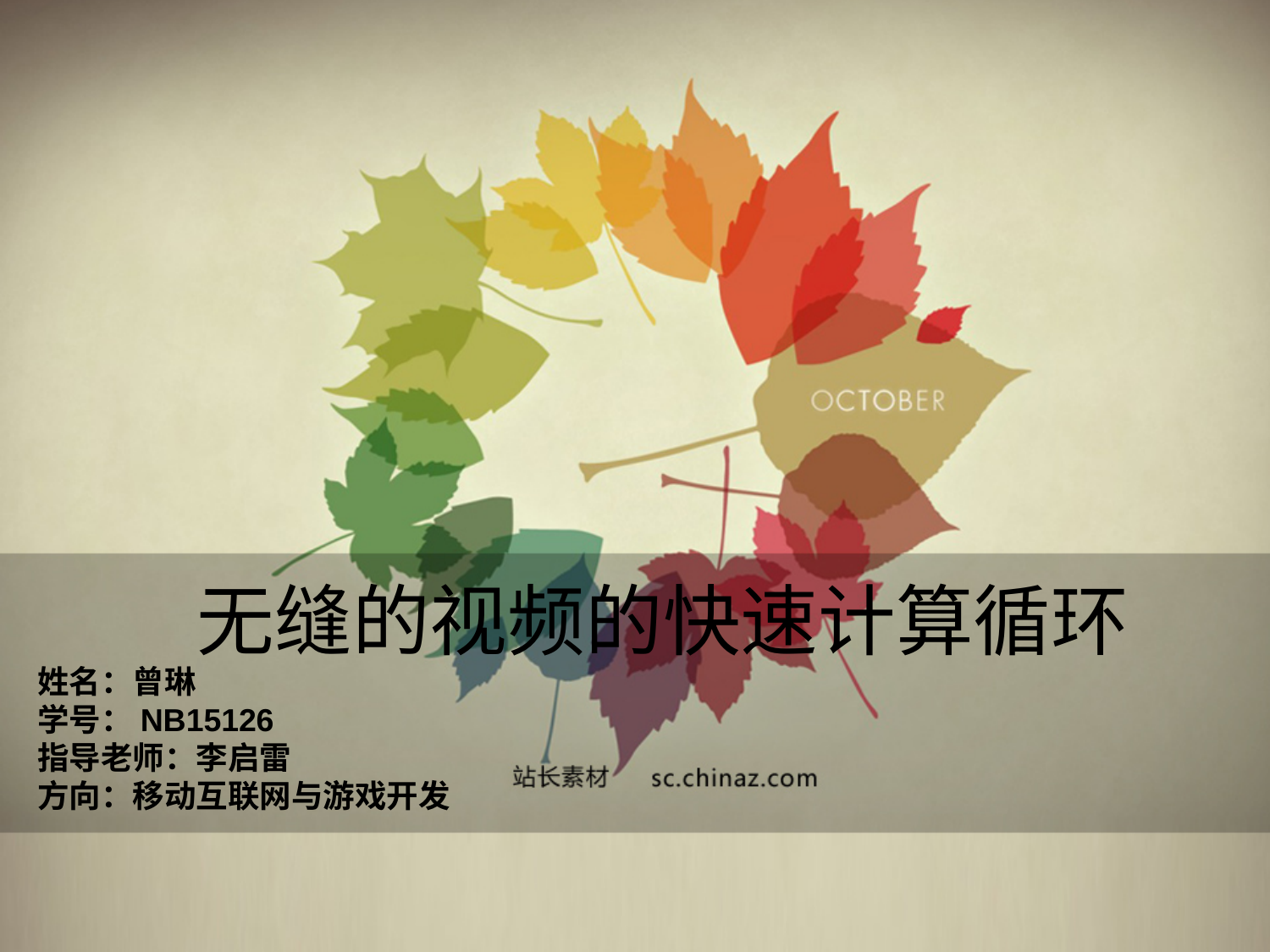

无缝的视频的快速计算循环
姓名：曾琳
学号：NB15126
指导老师：李启雷
方向：移动互联网与游戏开发